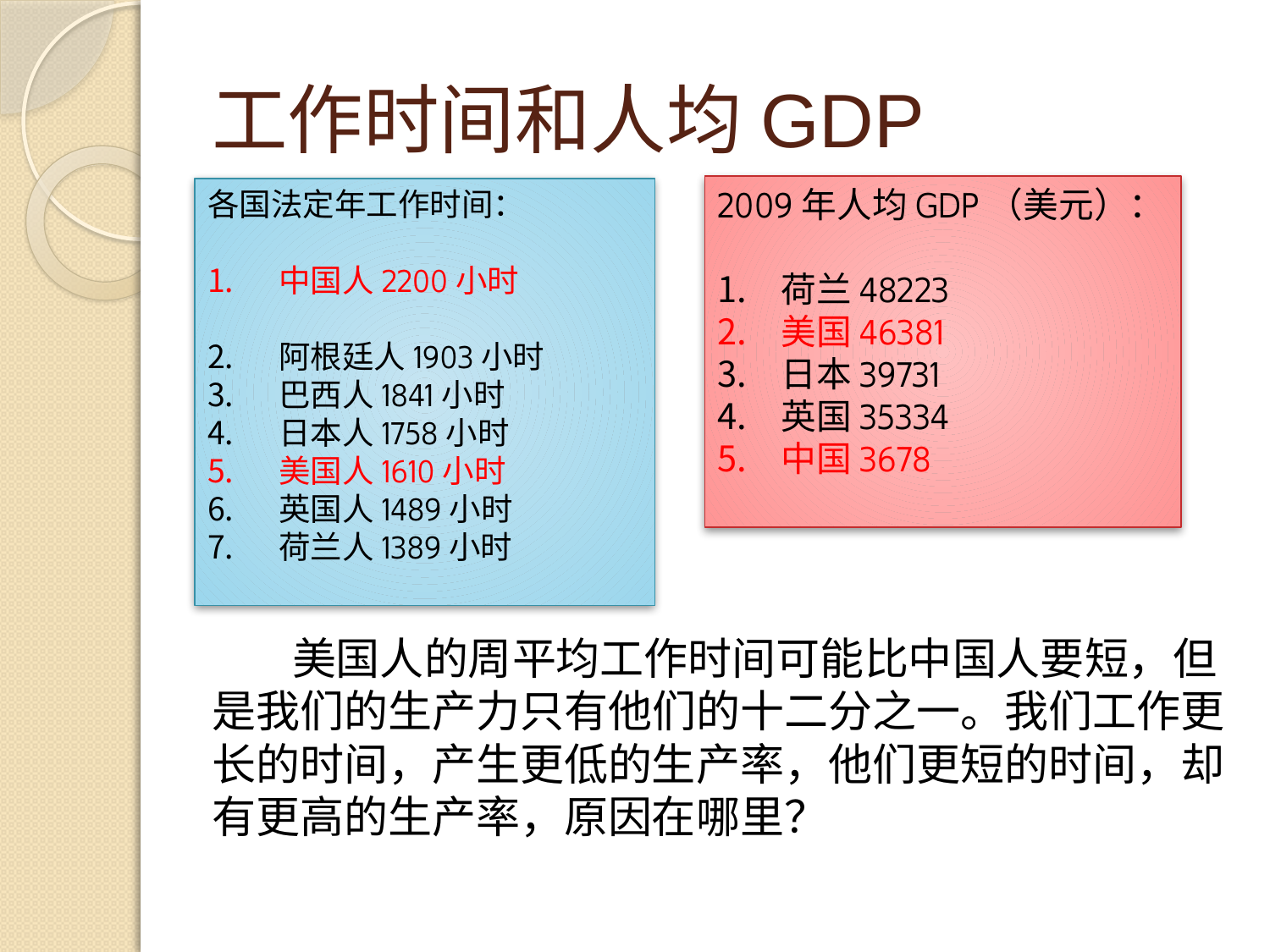

# 工作时间和人均GDP
2009年人均GDP（美元）：

荷兰48223
美国46381
日本39731
英国35334
中国3678

各国法定年工作时间：

中国人2200小时
阿根廷人1903小时
巴西人1841小时
日本人1758小时
美国人1610小时
英国人1489小时
荷兰人1389小时

       美国人的周平均工作时间可能比中国人要短，但
是我们的生产力只有他们的十二分之一。我们工作更
长的时间，产生更低的生产率，他们更短的时间，却
有更高的生产率，原因在哪里？
33